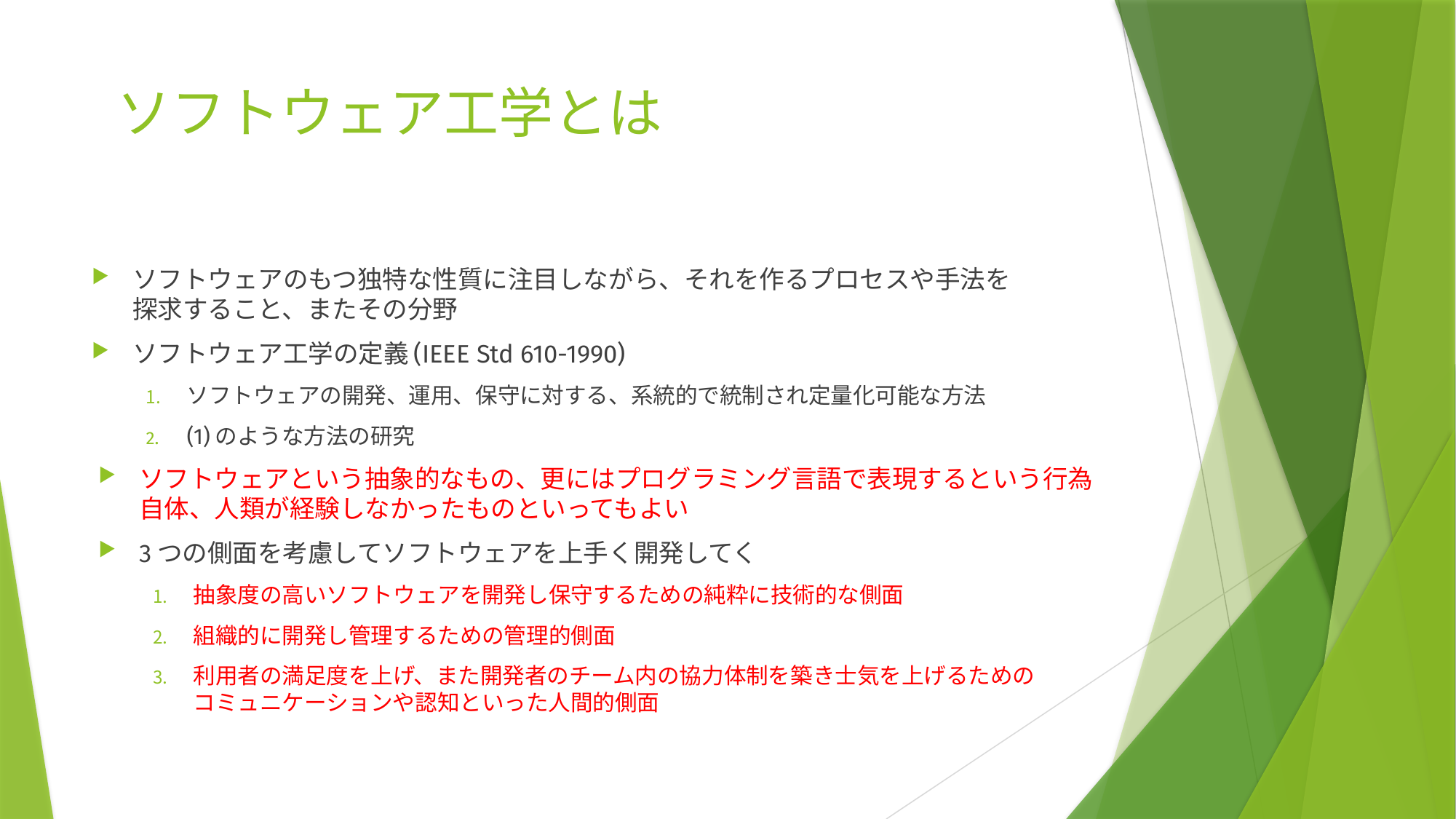

# ソフトウェア工学とは
ソフトウェアのもつ独特な性質に注目しながら、それを作るプロセスや手法を
探求すること、またその分野
ソフトウェア工学の定義(IEEE Std 610-1990)
ソフトウェアの開発、運用、保守に対する、系統的で統制され定量化可能な方法
(1)のような方法の研究
ソフトウェアという抽象的なもの、更にはプログラミング言語で表現するという行為自体、人類が経験しなかったものといってもよい
3つの側面を考慮してソフトウェアを上手く開発してく
抽象度の高いソフトウェアを開発し保守するための純粋に技術的な側面
組織的に開発し管理するための管理的側面
利用者の満足度を上げ、また開発者のチーム内の協力体制を築き士気を上げるための
コミュニケーションや認知といった人間的側面